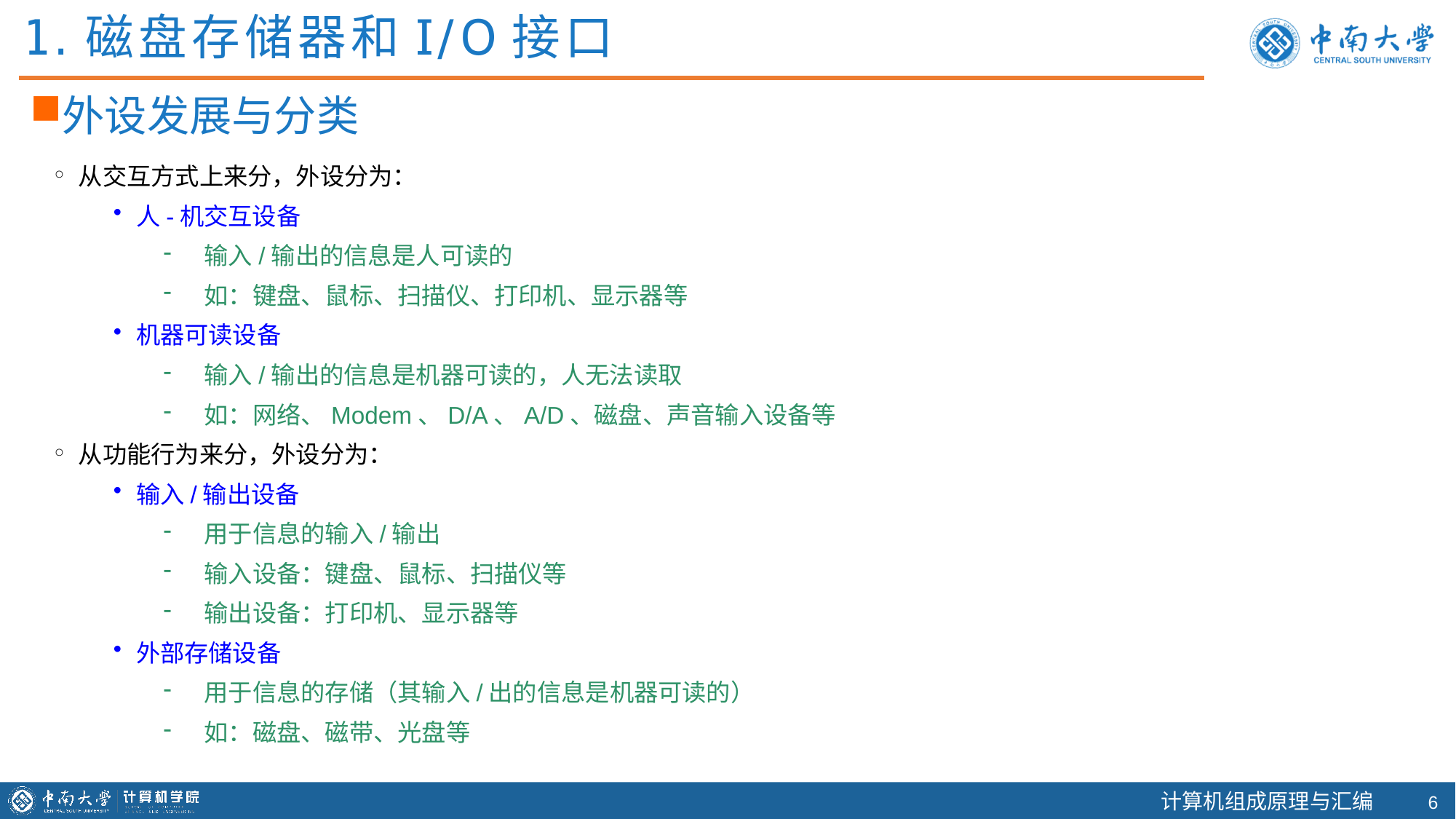

1.磁盘存储器和I/O接口

外设发展与分类
从交互方式上来分，外设分为：
人-机交互设备
输入/输出的信息是人可读的
如：键盘、鼠标、扫描仪、打印机、显示器等
机器可读设备
输入/输出的信息是机器可读的，人无法读取
如：网络、Modem、D/A、A/D、磁盘、声音输入设备等
从功能行为来分，外设分为：
输入/输出设备
用于信息的输入/输出
输入设备：键盘、鼠标、扫描仪等
输出设备：打印机、显示器等
外部存储设备
用于信息的存储（其输入/出的信息是机器可读的）
如：磁盘、磁带、光盘等
6